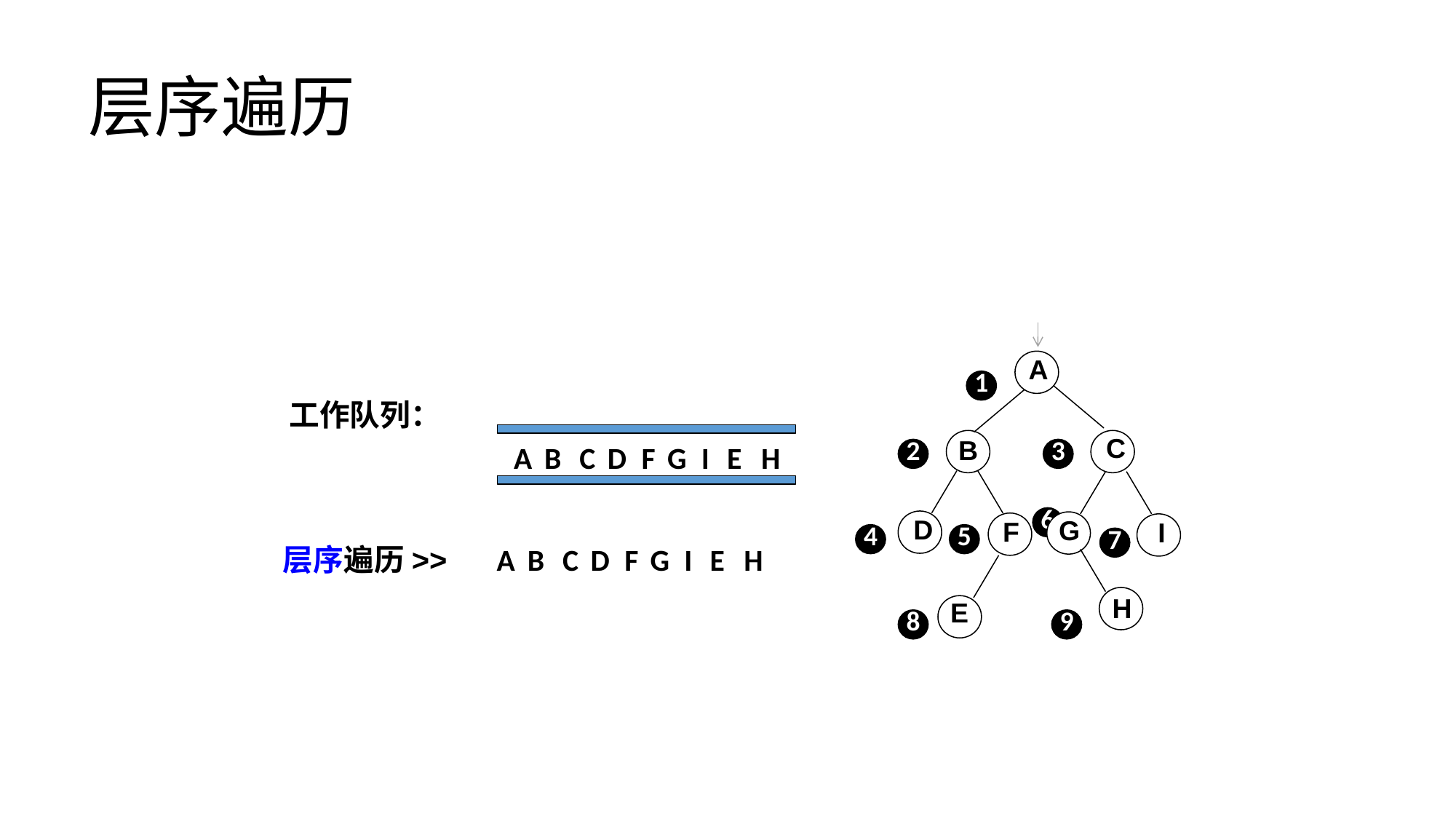

# 层序遍历

A

C
B

D
G
F
I

H
E
1

2

3

6

4

5

7

8

9

工作队列：

A
B
C
D
F
G
I
E
H

层序遍历>>
A
B
C
D
F
G
I
E
H